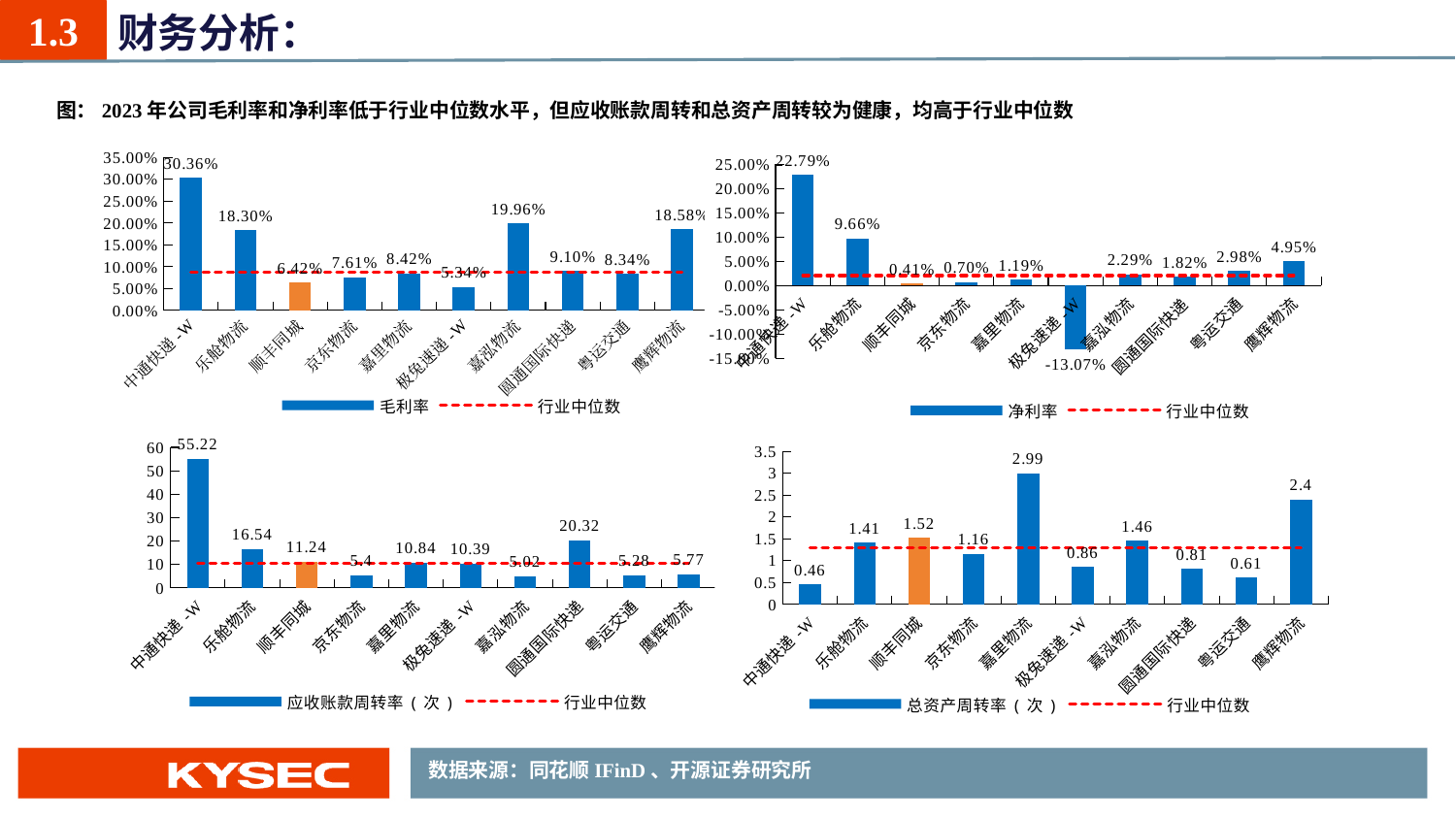

财务分析：
1.3
图：2023年公司毛利率和净利率低于行业中位数水平，但应收账款周转和总资产周转较为健康，均高于行业中位数

### Chart

| Category | 毛利率 | 行业中位数 |
|---|---|---|
| 中通快递-W | 0.3036 | 0.0876 |
| 乐舱物流 | 0.183 | 0.0876 |
| 顺丰同城 | 0.0642 | 0.0876 |
| 京东物流 | 0.0761 | 0.0876 |
| 嘉里物流 | 0.0842 | 0.0876 |
| 极兔速递-W | 0.0534 | 0.0876 |
| 嘉泓物流 | 0.1996 | 0.0876 |
| 圆通国际快递 | 0.091 | 0.0876 |
| 粤运交通 | 0.0834 | 0.0876 |
| 鹰辉物流 | 0.1858 | 0.0876 |

### Chart

| Category | 净利率 | 行业中位数 |
|---|---|---|
| 中通快递-W | 0.2279 | 0.0206 |
| 乐舱物流 | 0.0966 | 0.0206 |
| 顺丰同城 | 0.0041 | 0.0206 |
| 京东物流 | 0.007 | 0.0206 |
| 嘉里物流 | 0.0119 | 0.0206 |
| 极兔速递-W | -0.1307 | 0.0206 |
| 嘉泓物流 | 0.0229 | 0.0206 |
| 圆通国际快递 | 0.0182 | 0.0206 |
| 粤运交通 | 0.0298 | 0.0206 |
| 鹰辉物流 | 0.0495 | 0.0206 |

### Chart

| Category | 应收账款周转率(次) | 行业中位数 |
|---|---|---|
| 中通快递-W | 55.22 | 10.62 |
| 乐舱物流 | 16.54 | 10.62 |
| 顺丰同城 | 11.24 | 10.62 |
| 京东物流 | 5.4 | 10.62 |
| 嘉里物流 | 10.84 | 10.62 |
| 极兔速递-W | 10.39 | 10.62 |
| 嘉泓物流 | 5.02 | 10.62 |
| 圆通国际快递 | 20.32 | 10.62 |
| 粤运交通 | 5.28 | 10.62 |
| 鹰辉物流 | 5.77 | 10.62 |

### Chart

| Category | 总资产周转率(次) | 行业中位数 |
|---|---|---|
| 中通快递-W | 0.46 | 1.29 |
| 乐舱物流 | 1.41 | 1.29 |
| 顺丰同城 | 1.52 | 1.29 |
| 京东物流 | 1.16 | 1.29 |
| 嘉里物流 | 2.99 | 1.29 |
| 极兔速递-W | 0.86 | 1.29 |
| 嘉泓物流 | 1.46 | 1.29 |
| 圆通国际快递 | 0.81 | 1.29 |
| 粤运交通 | 0.61 | 1.29 |
| 鹰辉物流 | 2.4 | 1.29 |
数据来源：同花顺IFinD、开源证券研究所